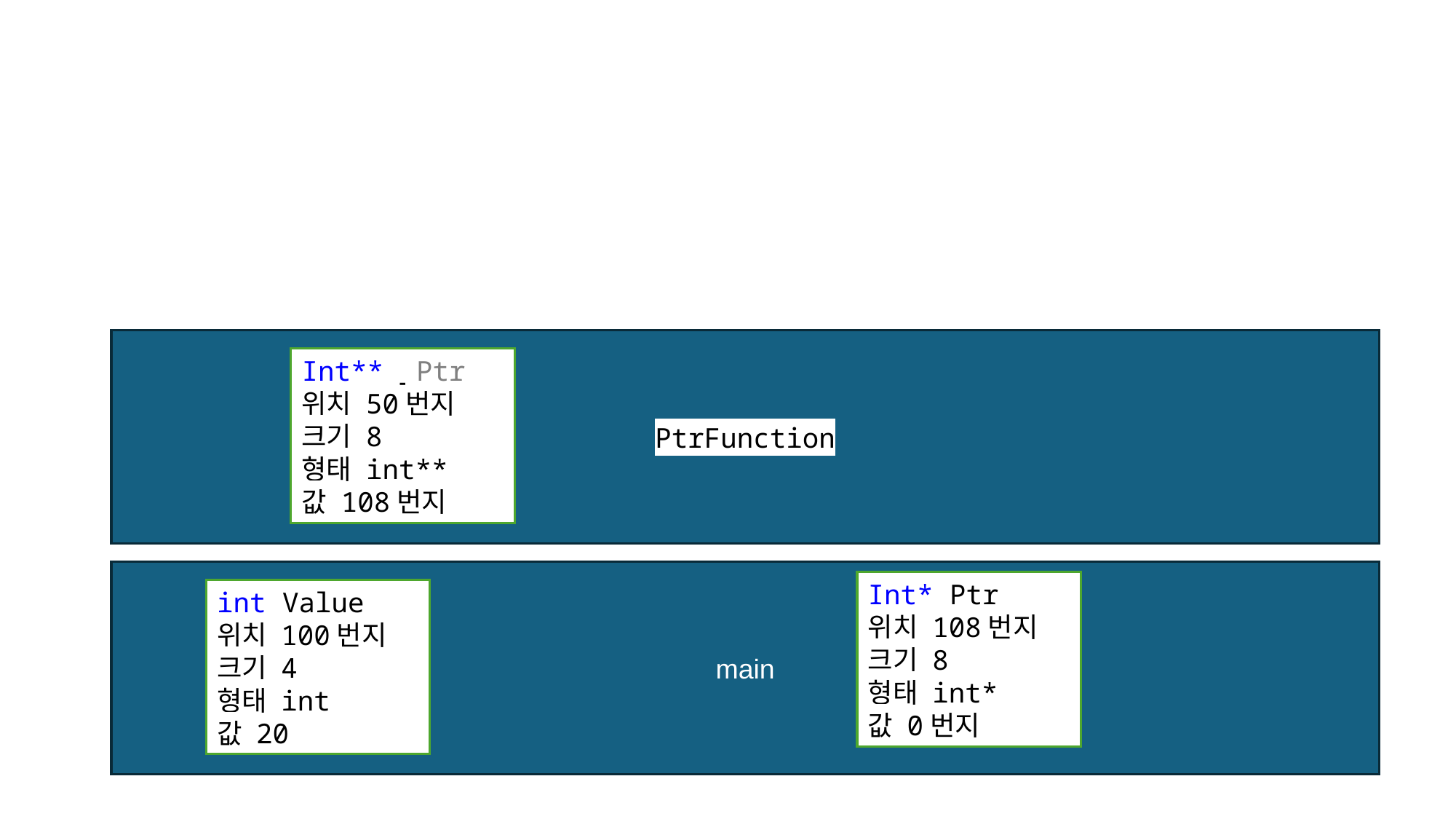

PtrFunction
Int** _Ptr
위치 50번지
크기 8
형태 int**
값 108번지
main
Int* Ptr
위치 108번지
크기 8
형태 int*
값 0번지
int Value
위치 100번지
크기 4
형태 int
값 20